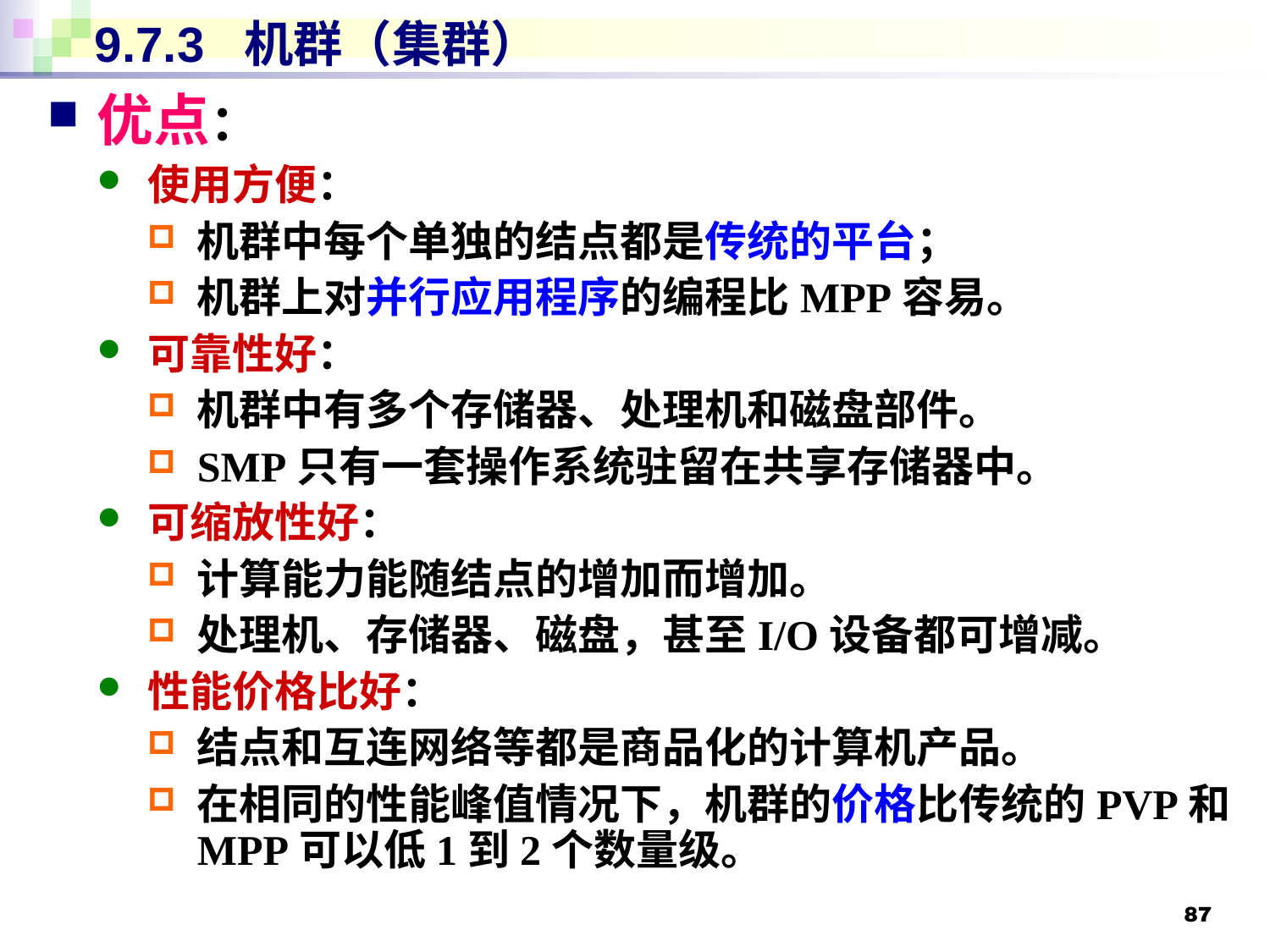

# 9.7.3  机群（集群）
优点：
使用方便：
机群中每个单独的结点都是传统的平台；
机群上对并行应用程序的编程比MPP容易。
可靠性好：
机群中有多个存储器、处理机和磁盘部件。
SMP只有一套操作系统驻留在共享存储器中。
可缩放性好：
计算能力能随结点的增加而增加。
处理机、存储器、磁盘，甚至I/O设备都可增减。
性能价格比好：
结点和互连网络等都是商品化的计算机产品。
在相同的性能峰值情况下，机群的价格比传统的PVP和MPP可以低1到2个数量级。
87